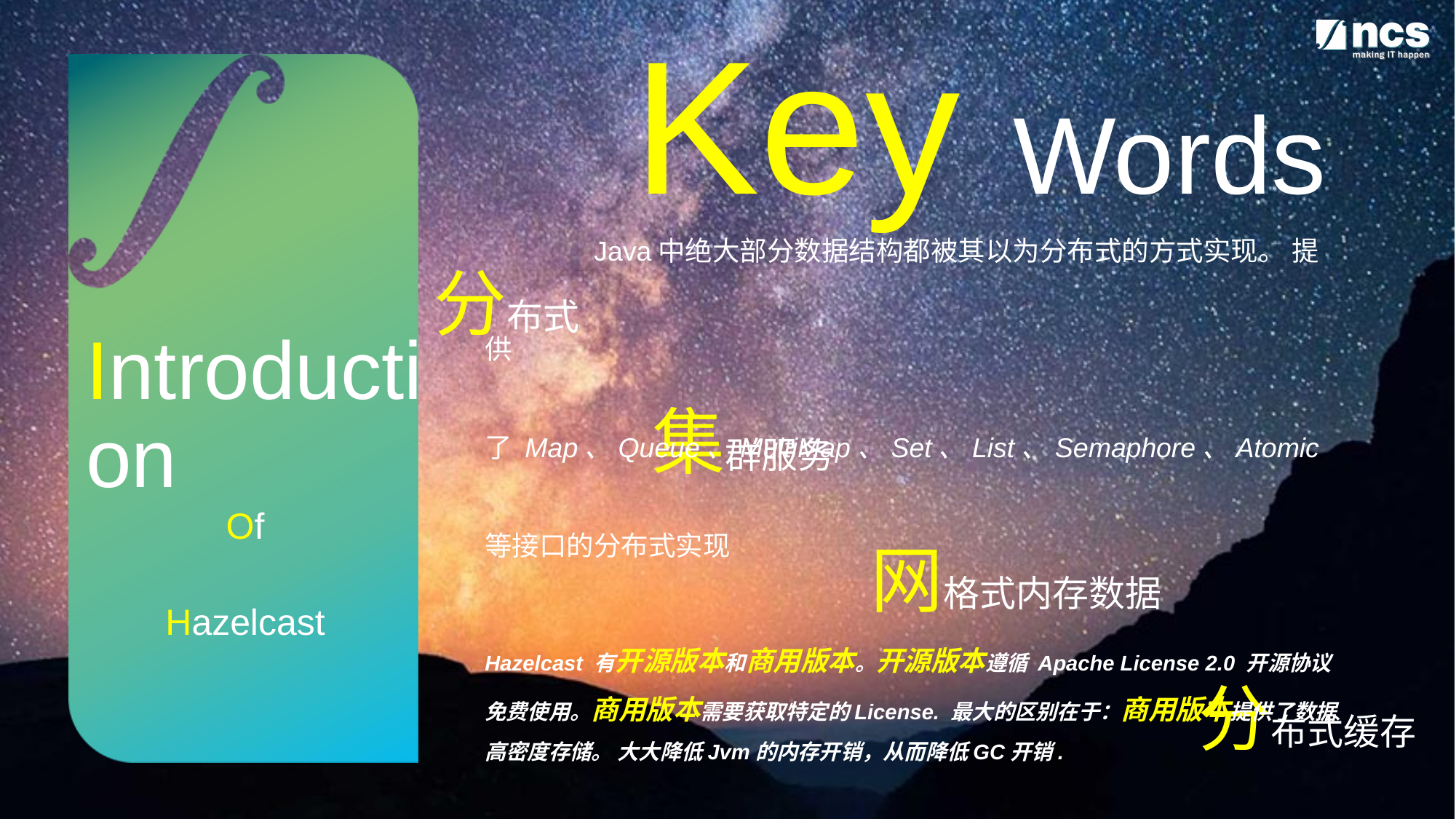

Key Words

分布式

		集群服务

				网格式内存数据

							分布式缓存
	Java中绝大部分数据结构都被其以为分布式的方式实现。 提供了 Map、Queue、MultiMap、Set、List、Semaphore、Atomic 等接口的分布式实现

Hazelcast 有开源版本和商用版本。开源版本遵循 Apache License 2.0 开源协议免费使用。商用版本需要获取特定的License. 最大的区别在于：商用版本提供了数据高密度存储。 大大降低Jvm的内存开销，从而降低GC开销.
# Introduction
Of

Hazelcast